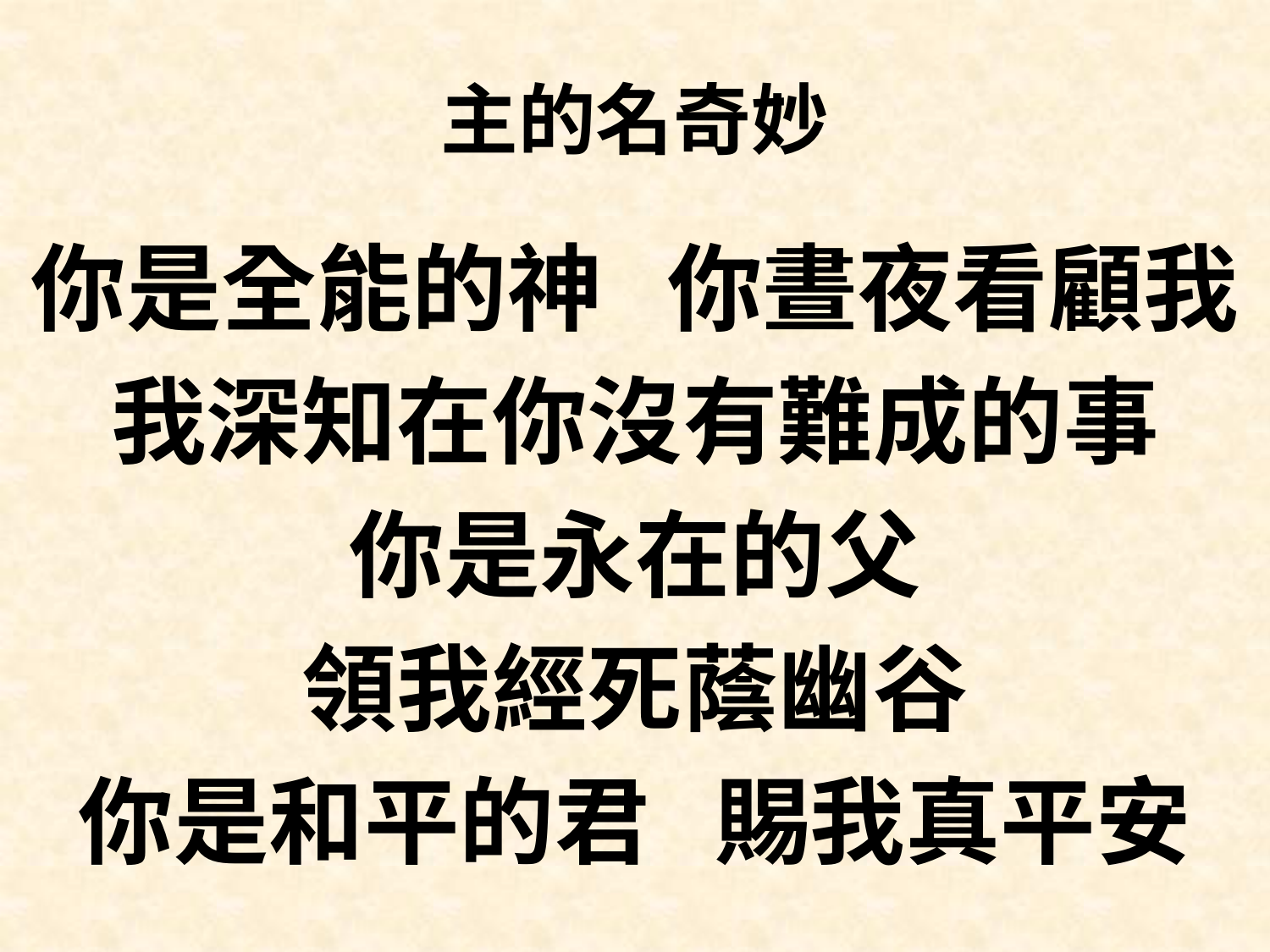

# 主的名奇妙
你是全能的神   你晝夜看顧我
我深知在你沒有難成的事
你是永在的父
領我經死蔭幽谷
你是和平的君   賜我真平安